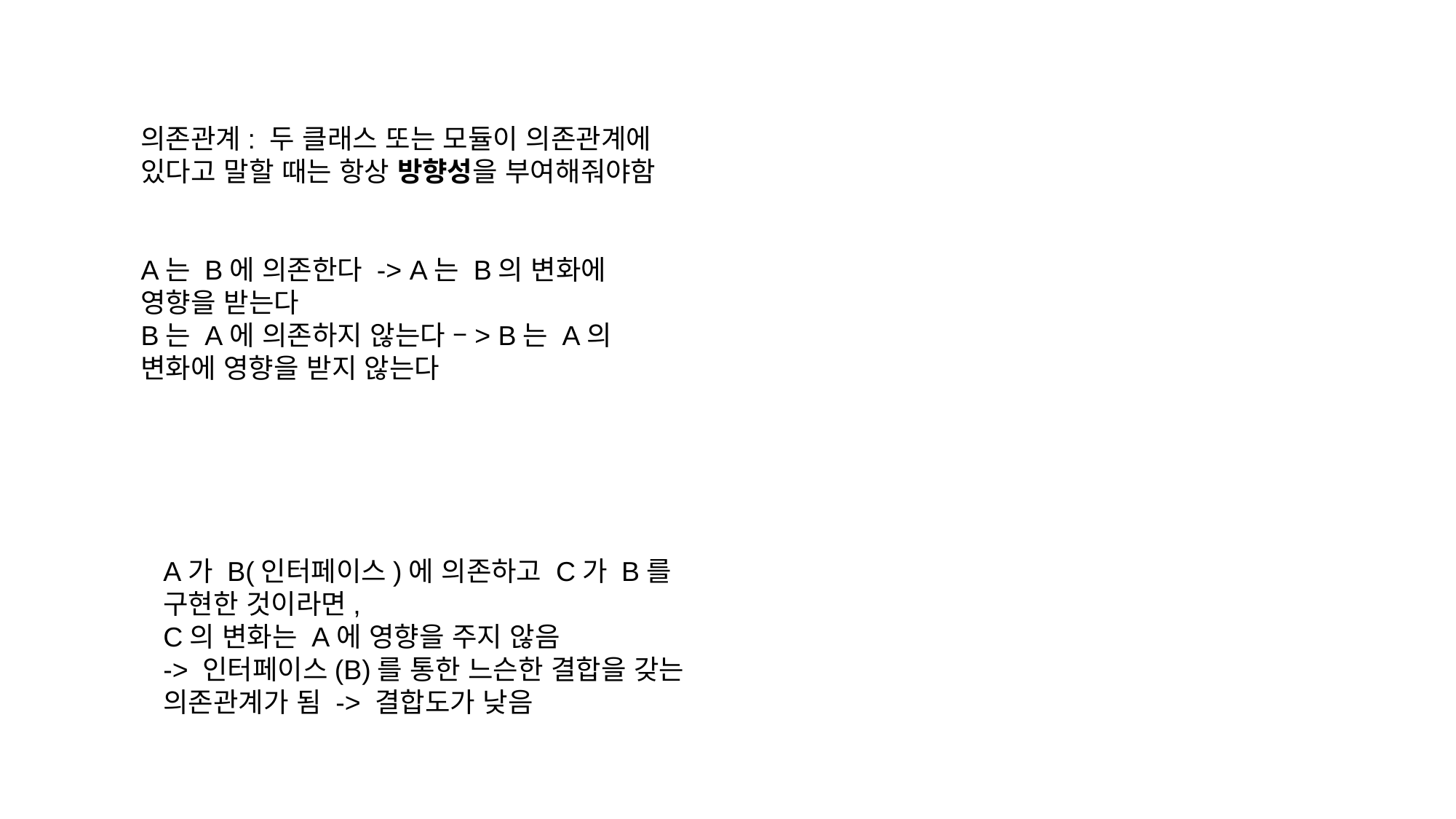

의존관계: 두 클래스 또는 모듈이 의존관계에 있다고 말할 때는 항상 방향성을 부여해줘야함

A는 B에 의존한다 -> A는 B의 변화에 영향을 받는다
B는 A에 의존하지 않는다 –> B는 A의 변화에 영향을 받지 않는다
A가 B(인터페이스)에 의존하고 C가 B를 구현한 것이라면,
C의 변화는 A에 영향을 주지 않음
-> 인터페이스(B)를 통한 느슨한 결합을 갖는 의존관계가 됨 -> 결합도가 낮음